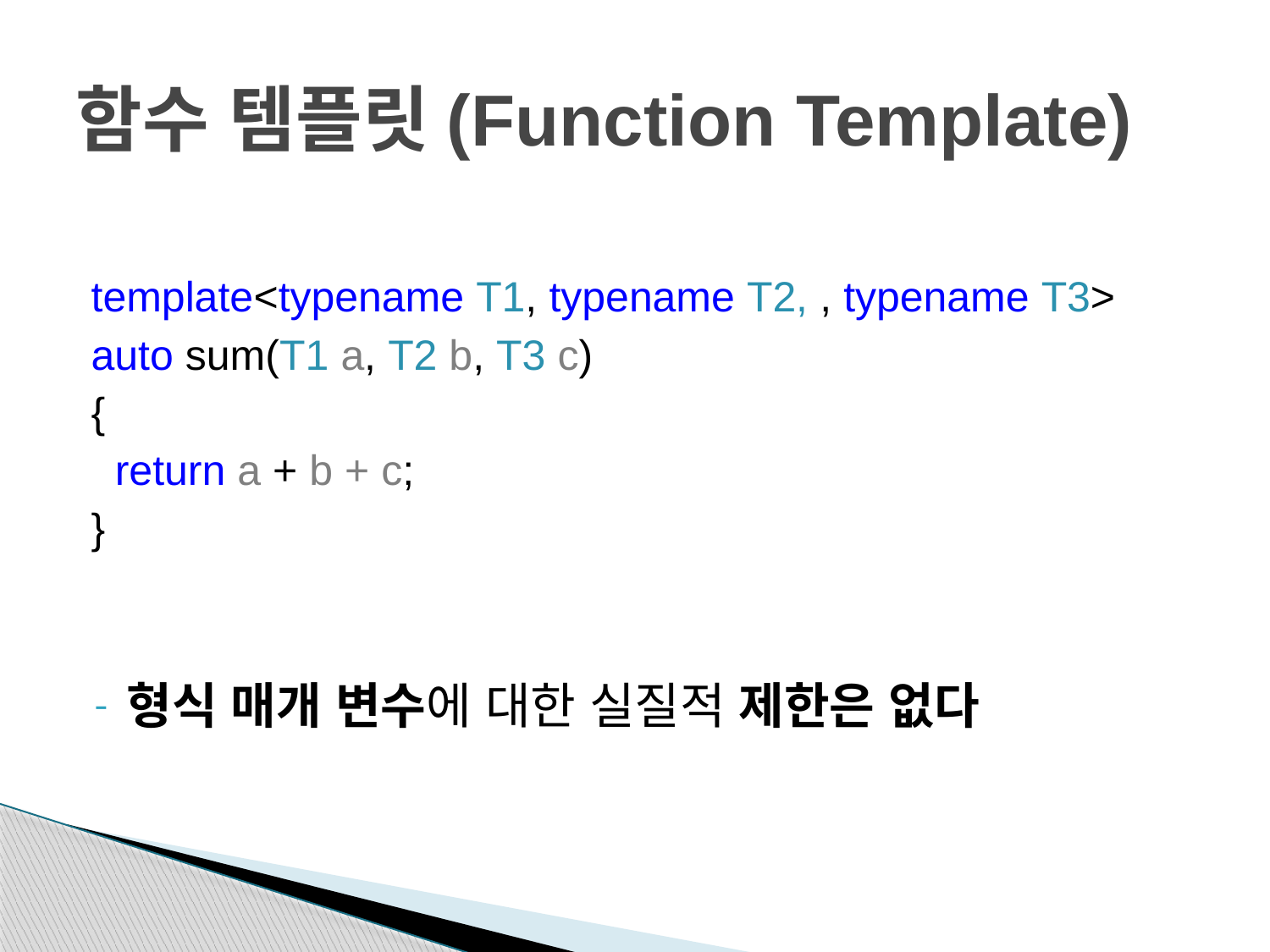

# 함수 템플릿(Function Template)

template<typename T1, typename T2, , typename T3>
auto sum(T1 a, T2 b, T3 c)
{
  return a + b + c;
}

형식 매개 변수에 대한 실질적 제한은 없다